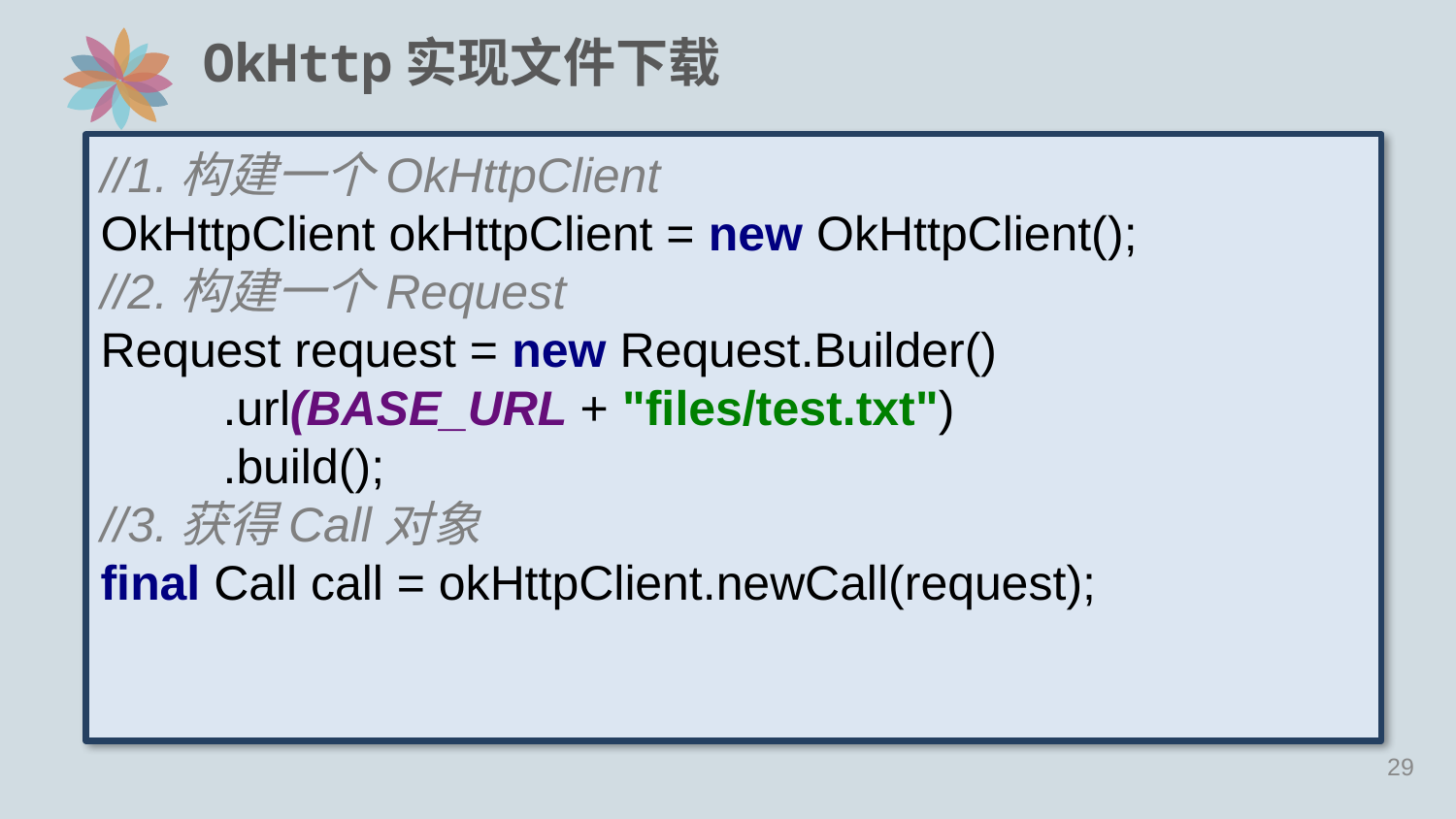

# OkHttp实现文件下载

//1.构建一个OkHttpClient
OkHttpClient okHttpClient = new OkHttpClient();
//2.构建一个Request
Request request = new Request.Builder()
         .url(BASE_URL + "files/test.txt")
         .build();
//3.获得Call对象
final Call call = okHttpClient.newCall(request);
29
29